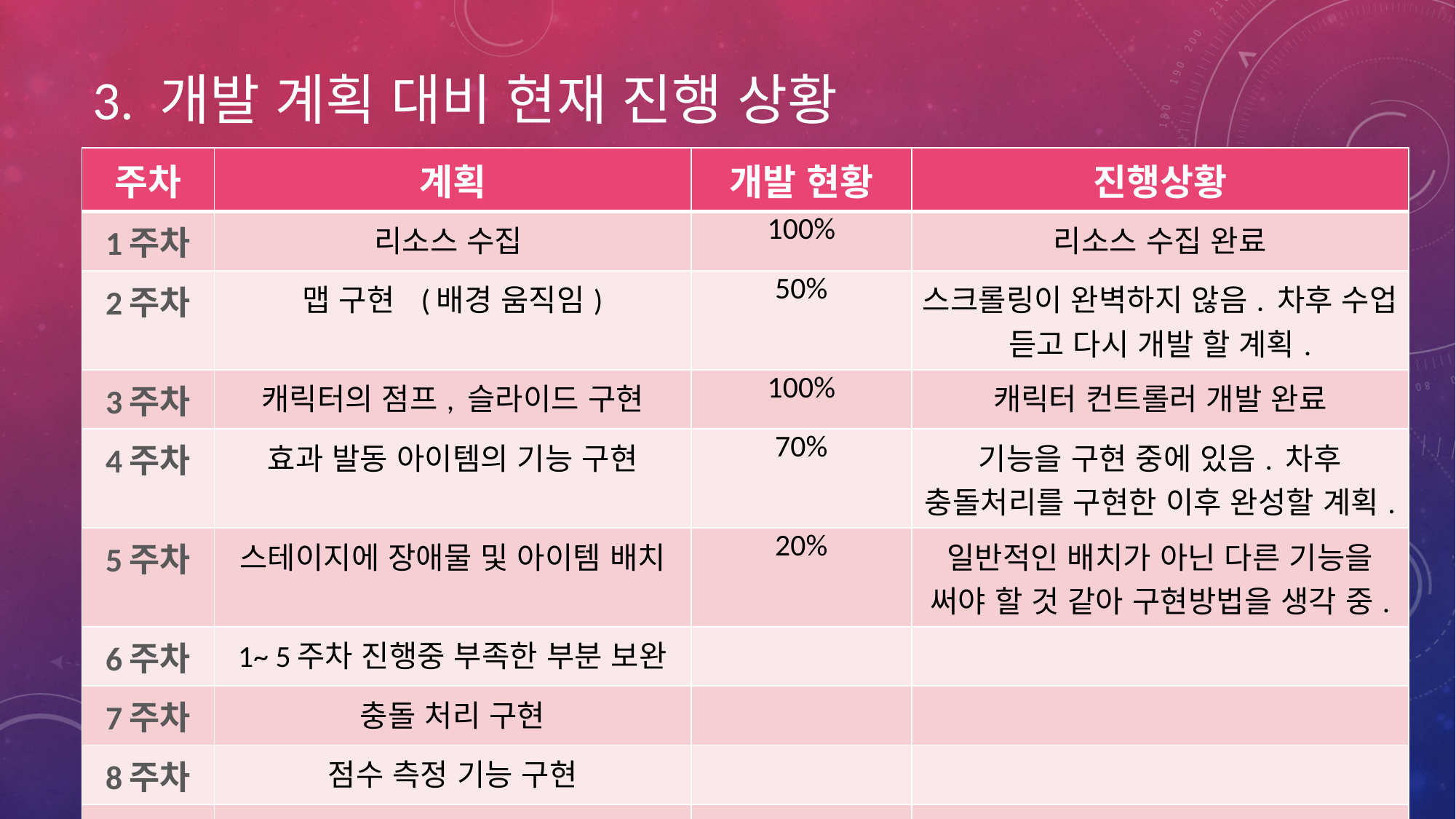

# 3. 개발 계획 대비 현재 진행 상황
| 주차 | 계획 | 개발 현황 | 진행상황 |
| --- | --- | --- | --- |
| 1주차 | 리소스 수집 | 100% | 리소스 수집 완료 |
| 2주차 | 맵 구현 (배경 움직임) | 50% | 스크롤링이 완벽하지 않음. 차후 수업 듣고 다시 개발 할 계획. |
| 3주차 | 캐릭터의 점프, 슬라이드 구현 | 100% | 캐릭터 컨트롤러 개발 완료 |
| 4주차 | 효과 발동 아이템의 기능 구현 | 70% | 기능을 구현 중에 있음. 차후 충돌처리를 구현한 이후 완성할 계획. |
| 5주차 | 스테이지에 장애물 및 아이템 배치 | 20% | 일반적인 배치가 아닌 다른 기능을 써야 할 것 같아 구현방법을 생각 중. |
| 6주차 | 1~ 5주차 진행중 부족한 부분 보완 |  |  |
| 7주차 | 충돌 처리 구현 |  |  |
| 8주차 | 점수 측정 기능 구현 |  |  |
| 9주차 | UI 구현 |  |  |
| 10주차 | 마무리 최종 점검 |  |  |